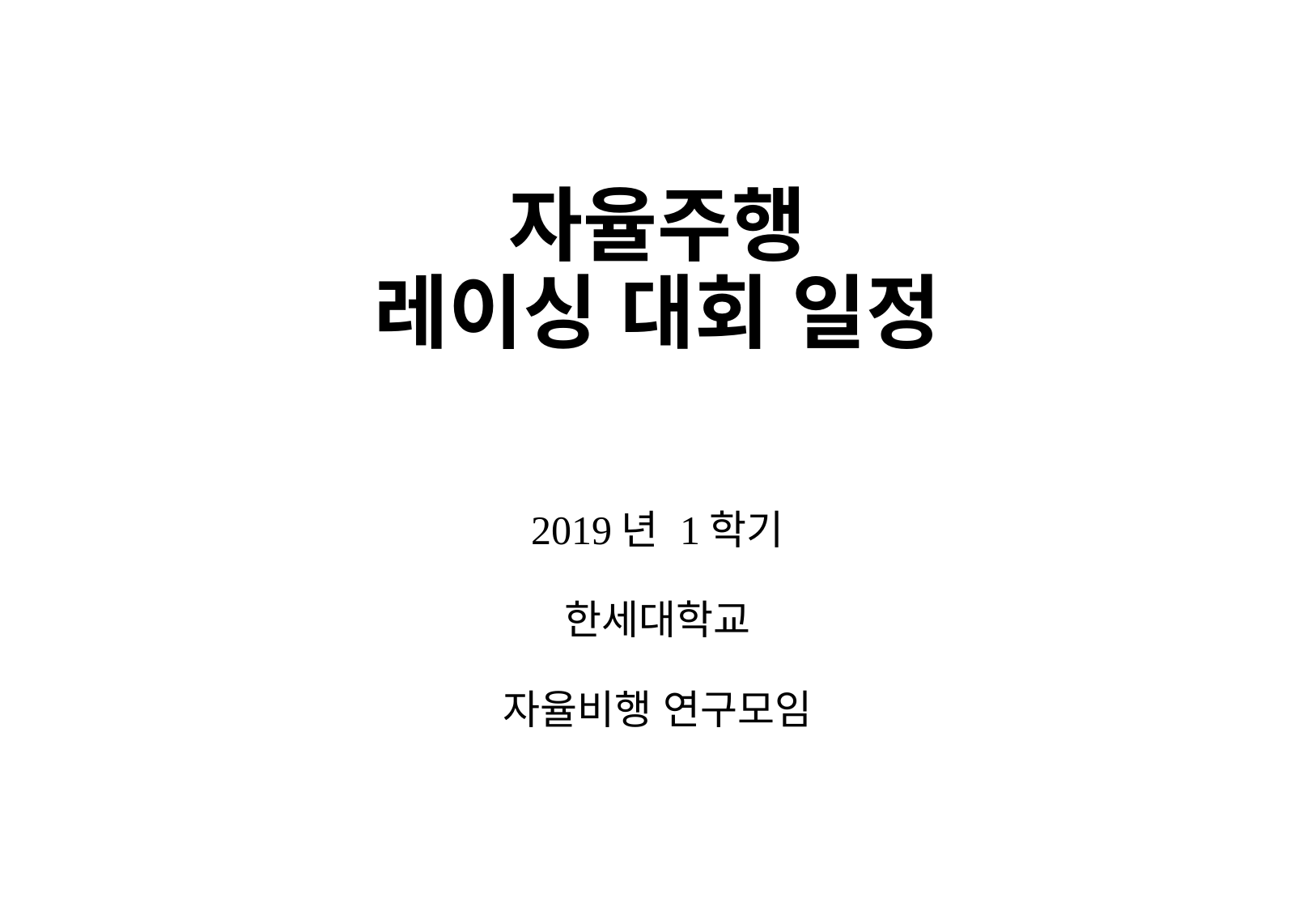

# 자율주행 레이싱 대회 일정
2019년 1학기
한세대학교
자율비행 연구모임